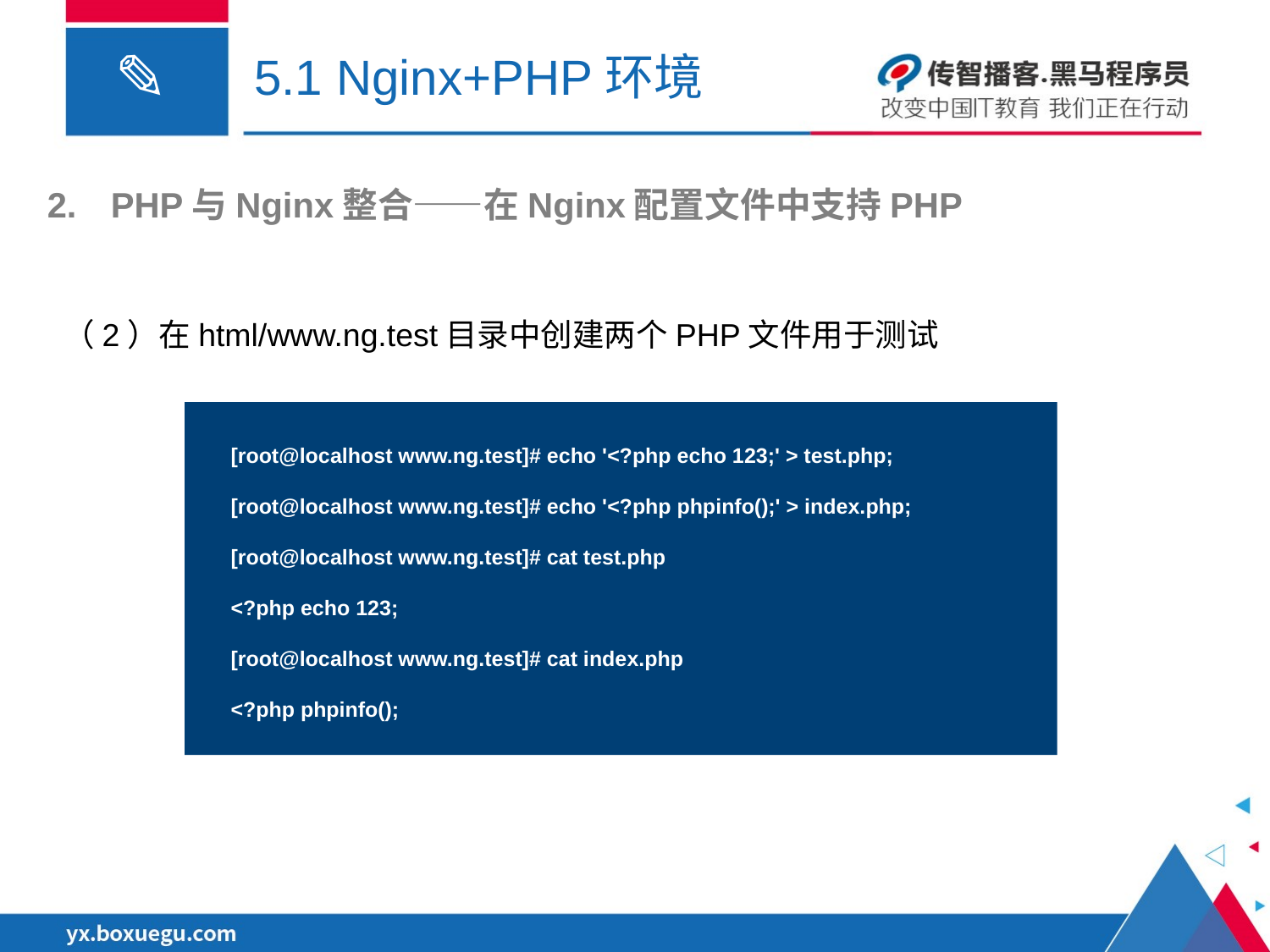

# 5.1 Nginx+PHP环境
PHP与Nginx整合——在Nginx配置文件中支持PHP
（2）在html/www.ng.test目录中创建两个PHP文件用于测试

[root@localhost www.ng.test]# echo '<?php echo 123;' > test.php;
[root@localhost www.ng.test]# echo '<?php phpinfo();' > index.php;
[root@localhost www.ng.test]# cat test.php
<?php echo 123;
[root@localhost www.ng.test]# cat index.php
<?php phpinfo();